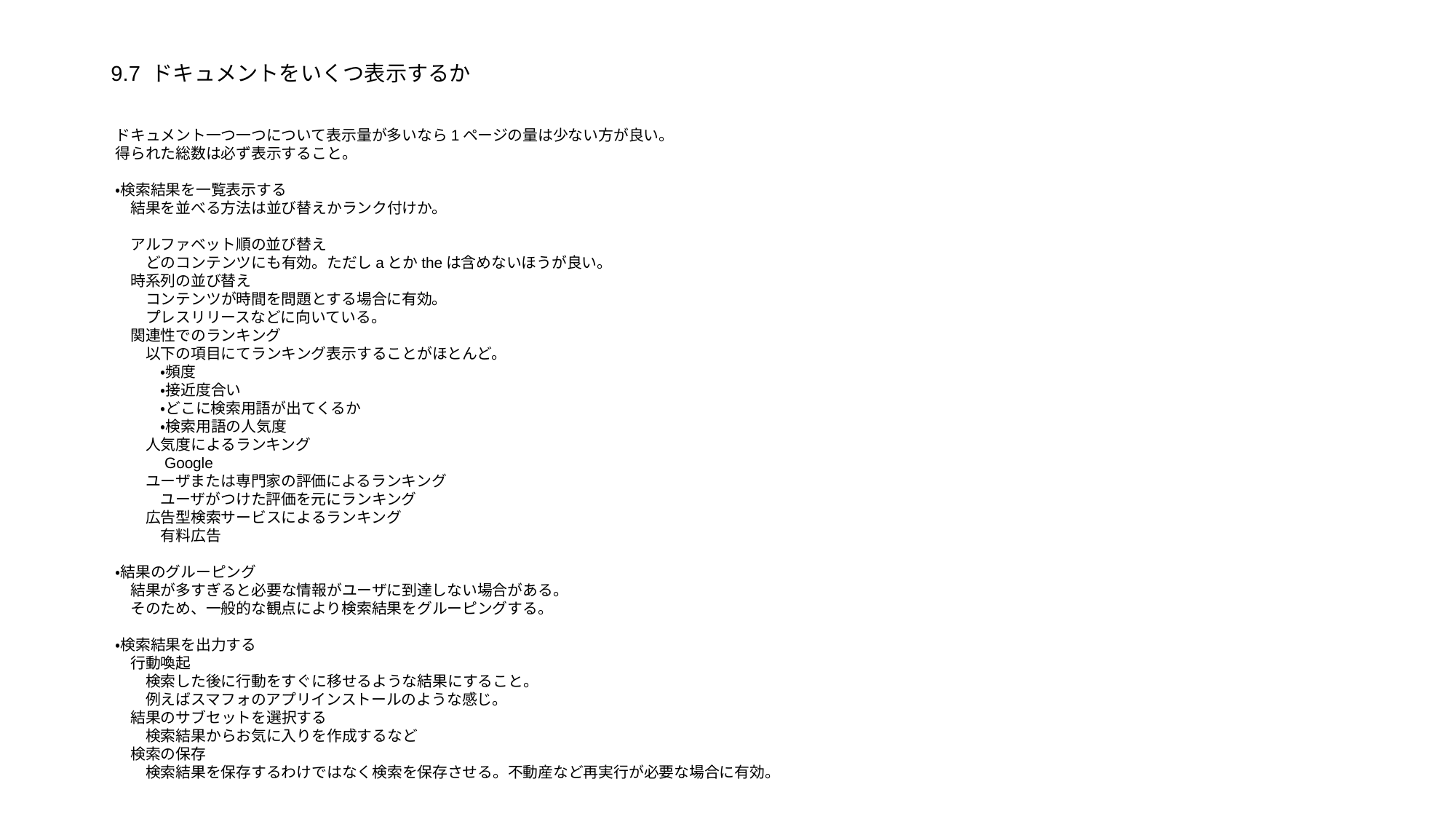

# 9.7 ドキュメントをいくつ表示するか
ドキュメント一つ一つについて表示量が多いなら1ページの量は少ない方が良い。
得られた総数は必ず表示すること。

・検索結果を一覧表示する
　結果を並べる方法は並び替えかランク付けか。

　アルファベット順の並び替え
　　どのコンテンツにも有効。ただしaとかtheは含めないほうが良い。
　時系列の並び替え
　　コンテンツが時間を問題とする場合に有効。
　　プレスリリースなどに向いている。
　関連性でのランキング
　　以下の項目にてランキング表示することがほとんど。
　　　・頻度
　　　・接近度合い
　　　・どこに検索用語が出てくるか
　　　・検索用語の人気度
　　人気度によるランキング
　　　Google
　　ユーザまたは専門家の評価によるランキング
　　　ユーザがつけた評価を元にランキング
　　広告型検索サービスによるランキング
　　　有料広告

・結果のグルーピング
　結果が多すぎると必要な情報がユーザに到達しない場合がある。
　そのため、一般的な観点により検索結果をグルーピングする。

・検索結果を出力する
　行動喚起
　　検索した後に行動をすぐに移せるような結果にすること。
　　例えばスマフォのアプリインストールのような感じ。
　結果のサブセットを選択する
　　検索結果からお気に入りを作成するなど
　検索の保存
　　検索結果を保存するわけではなく検索を保存させる。不動産など再実行が必要な場合に有効。